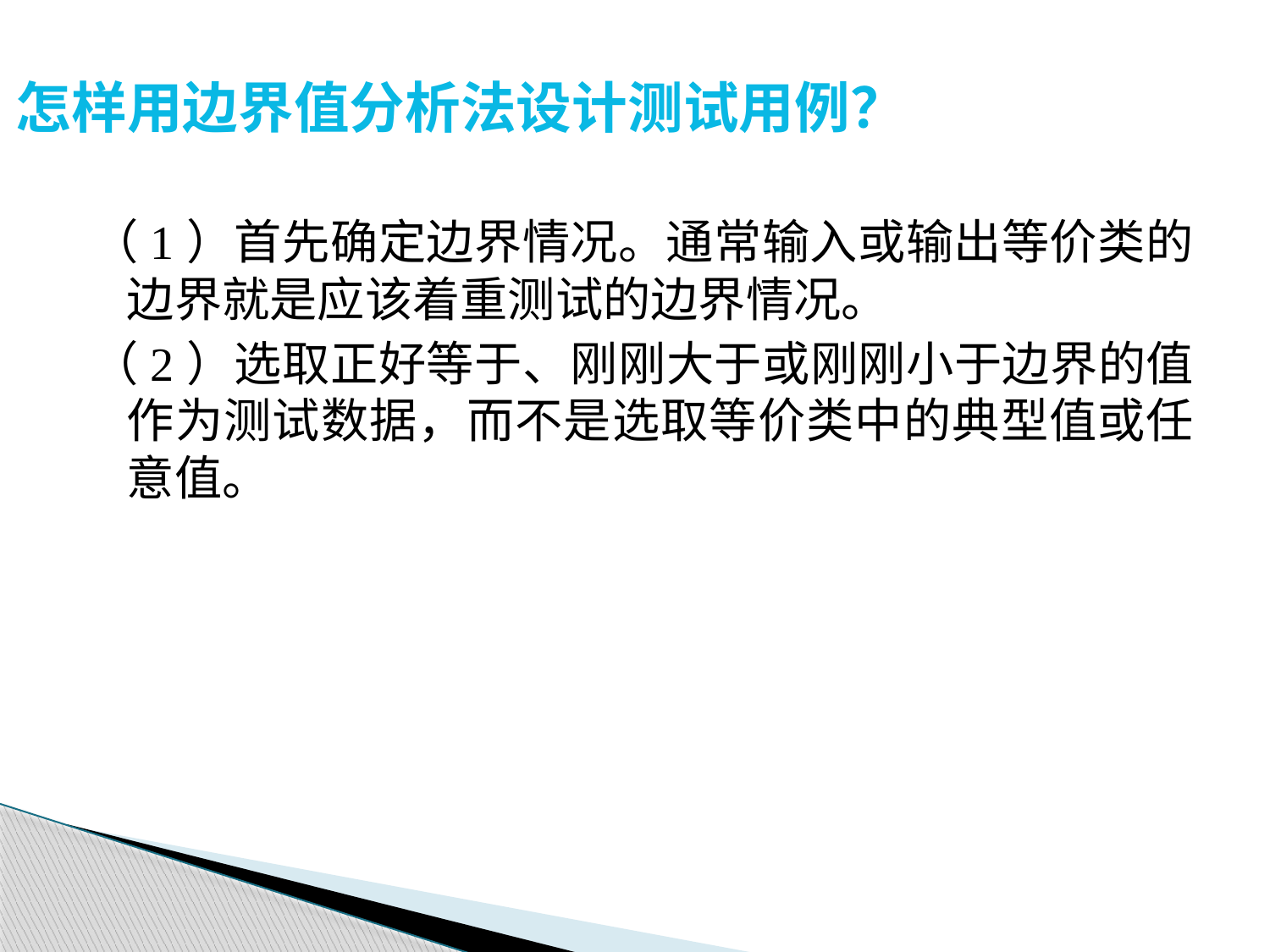

# 怎样用边界值分析法设计测试用例？
（1）首先确定边界情况。通常输入或输出等价类的边界就是应该着重测试的边界情况。
（2）选取正好等于、刚刚大于或刚刚小于边界的值作为测试数据，而不是选取等价类中的典型值或任意值。